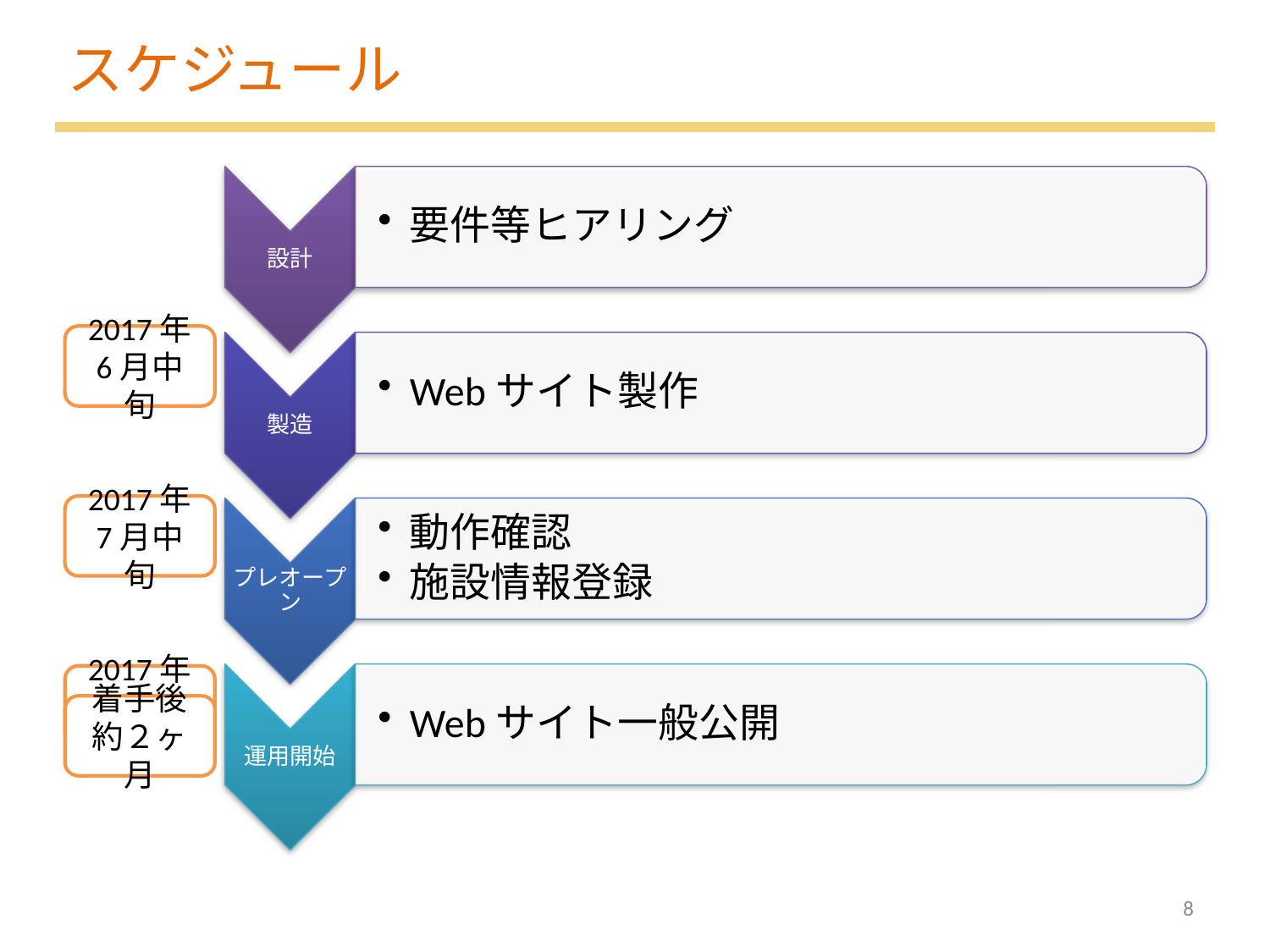

スケジュール
設計
要件等ヒアリング
製造
Webサイト製作
プレオープン
動作確認
施設情報登録
運用開始
Webサイト一般公開
2017年
6月中旬
2017年
7月中旬
2017年
8月初旬
着手後約２ヶ月
8